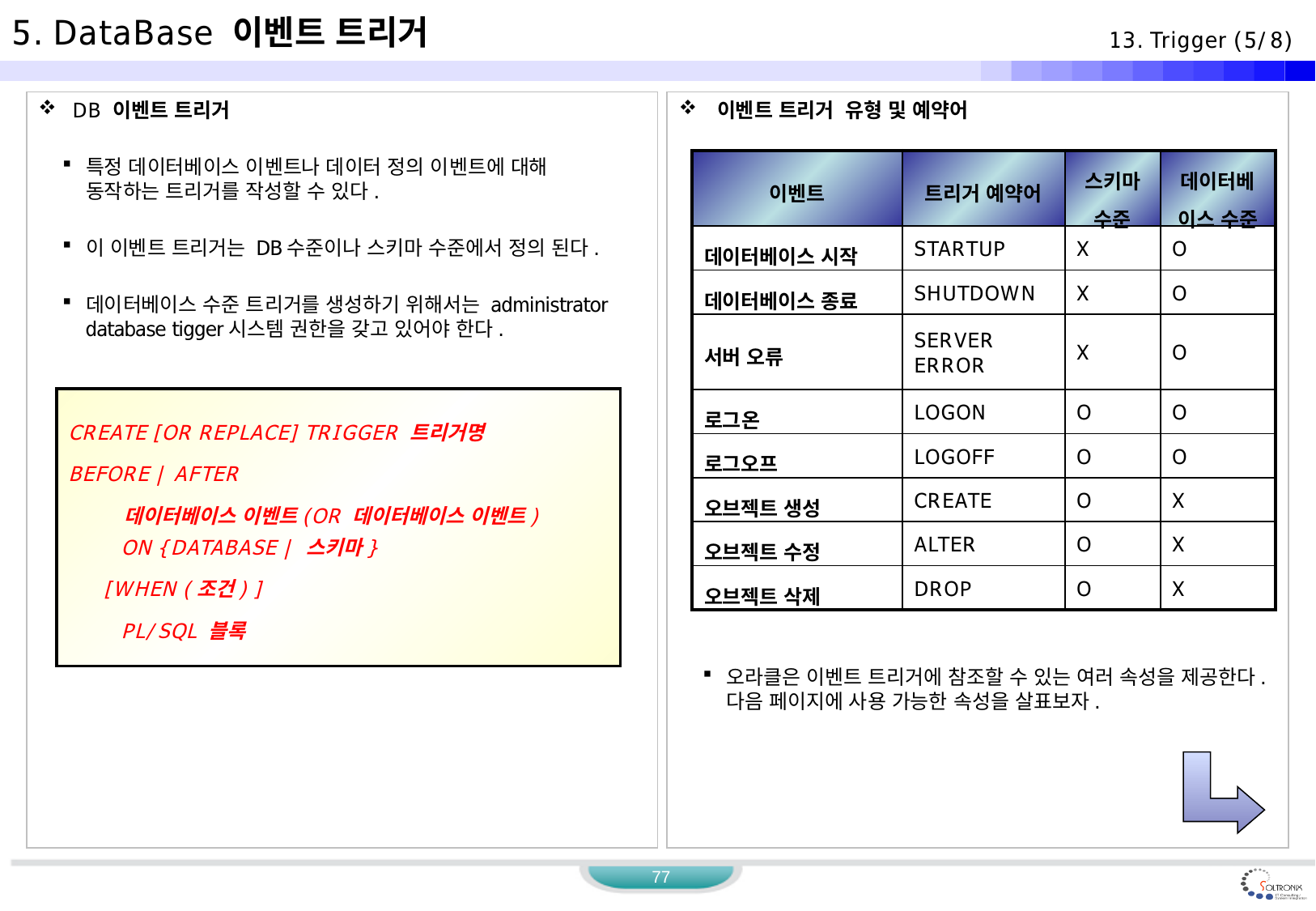

5. DataBase 이벤트 트리거
13. Trigger (5/8)
 DB 이벤트 트리거

특정 데이터베이스 이벤트나 데이터 정의 이벤트에 대해
동작하는 트리거를 작성할 수 있다.

이 이벤트 트리거는 DB수준이나 스키마 수준에서 정의 된다.

데이터베이스 수준 트리거를 생성하기 위해서는 administrator database tigger시스템 권한을 갖고 있어야 한다.

 이벤트 트리거  유형 및 예약어

오라클은 이벤트 트리거에 참조할 수 있는 여러 속성을 제공한다. 다음 페이지에 사용 가능한 속성을 살표보자.

| 이벤트 | 트리거 예약어 | 스키마 수준 | 데이터베이스 수준 |
| --- | --- | --- | --- |
| 데이터베이스 시작 | STARTUP | X | O |
| 데이터베이스 종료 | SHUTDOWN | X | O |
| 서버 오류 | SERVER ERROR | X | O |
| 로그온 | LOGON | O | O |
| 로그오프 | LOGOFF | O | O |
| 오브젝트 생성 | CREATE | O | X |
| 오브젝트 수정 | ALTER | O | X |
| 오브젝트 삭제 | DROP | O | X |
CREATE [OR REPLACE] TRIGGER 트리거명
BEFORE | AFTER
         데이터베이스 이벤트(OR 데이터베이스 이벤트)
         ON {DATABASE | 스키마}
      [WHEN (조건) ]
         PL/SQL 블록